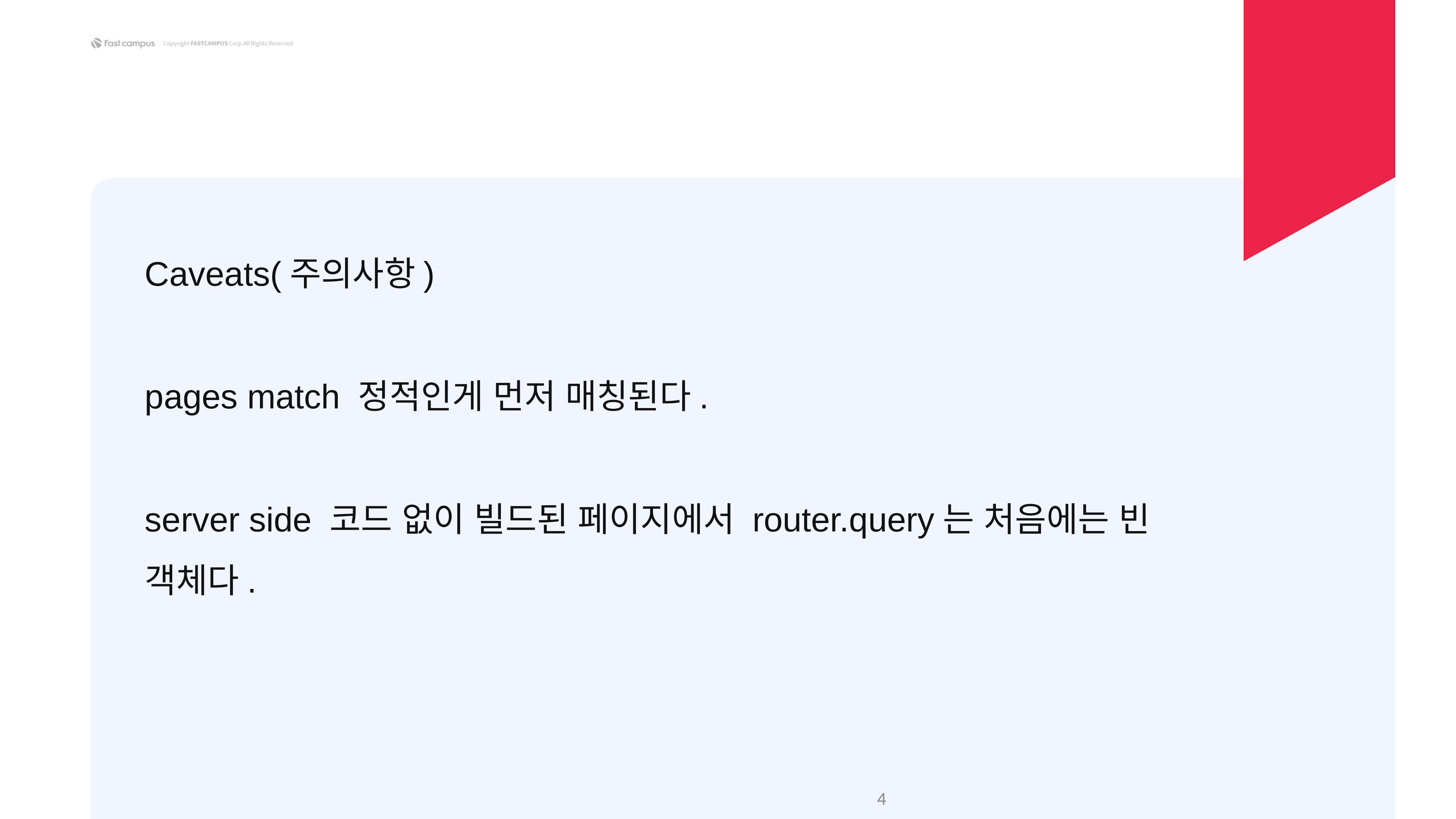

Caveats(주의사항)

pages match 정적인게 먼저 매칭된다.

server side 코드 없이 빌드된 페이지에서 router.query는 처음에는 빈 객체다.
4